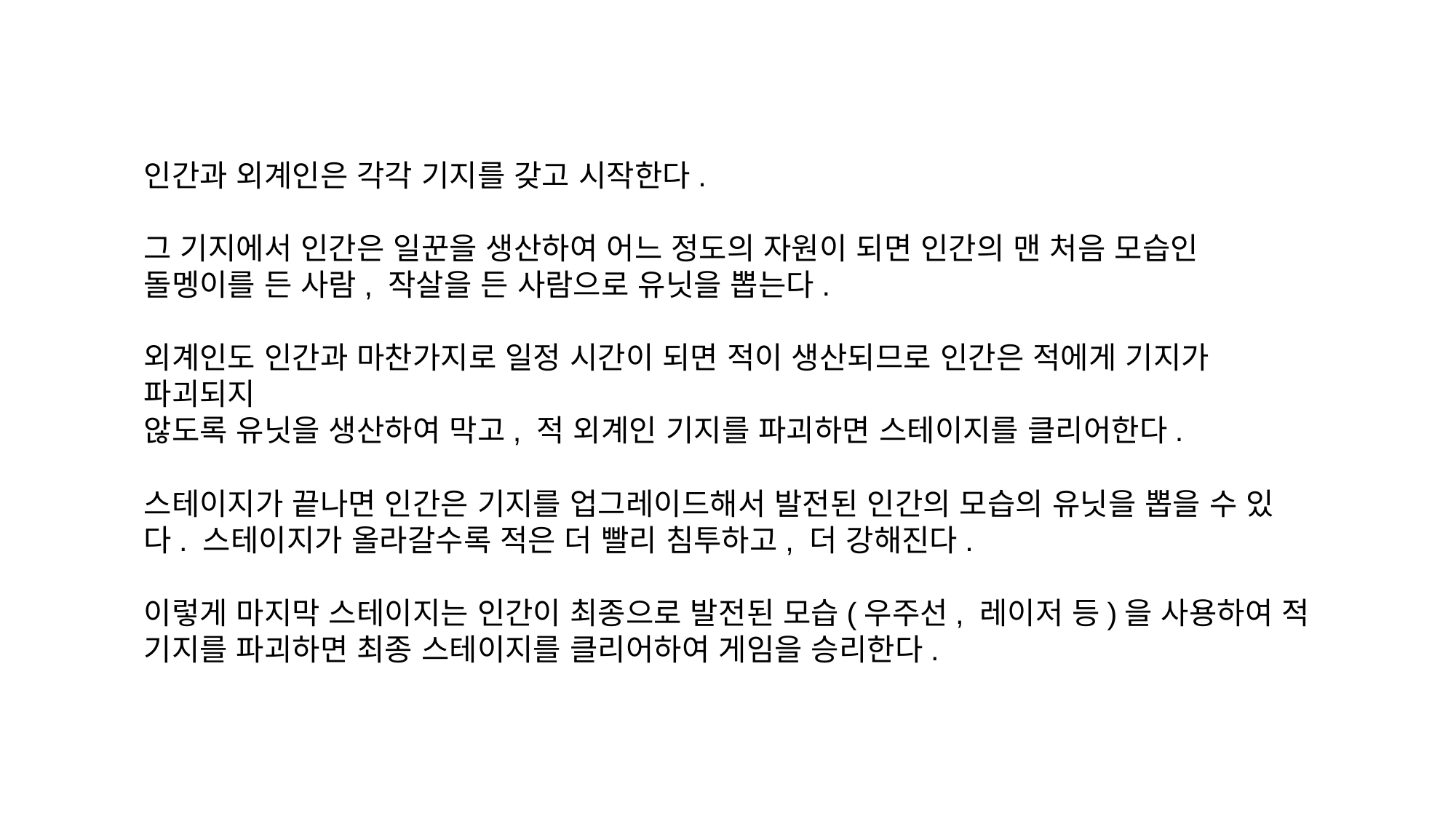

인간과 외계인은 각각 기지를 갖고 시작한다.

그 기지에서 인간은 일꾼을 생산하여 어느 정도의 자원이 되면 인간의 맨 처음 모습인 돌멩이를 든 사람, 작살을 든 사람으로 유닛을 뽑는다.

외계인도 인간과 마찬가지로 일정 시간이 되면 적이 생산되므로 인간은 적에게 기지가 파괴되지
않도록 유닛을 생산하여 막고, 적 외계인 기지를 파괴하면 스테이지를 클리어한다.

스테이지가 끝나면 인간은 기지를 업그레이드해서 발전된 인간의 모습의 유닛을 뽑을 수 있다. 스테이지가 올라갈수록 적은 더 빨리 침투하고, 더 강해진다.

이렇게 마지막 스테이지는 인간이 최종으로 발전된 모습(우주선, 레이저 등)을 사용하여 적 기지를 파괴하면 최종 스테이지를 클리어하여 게임을 승리한다.